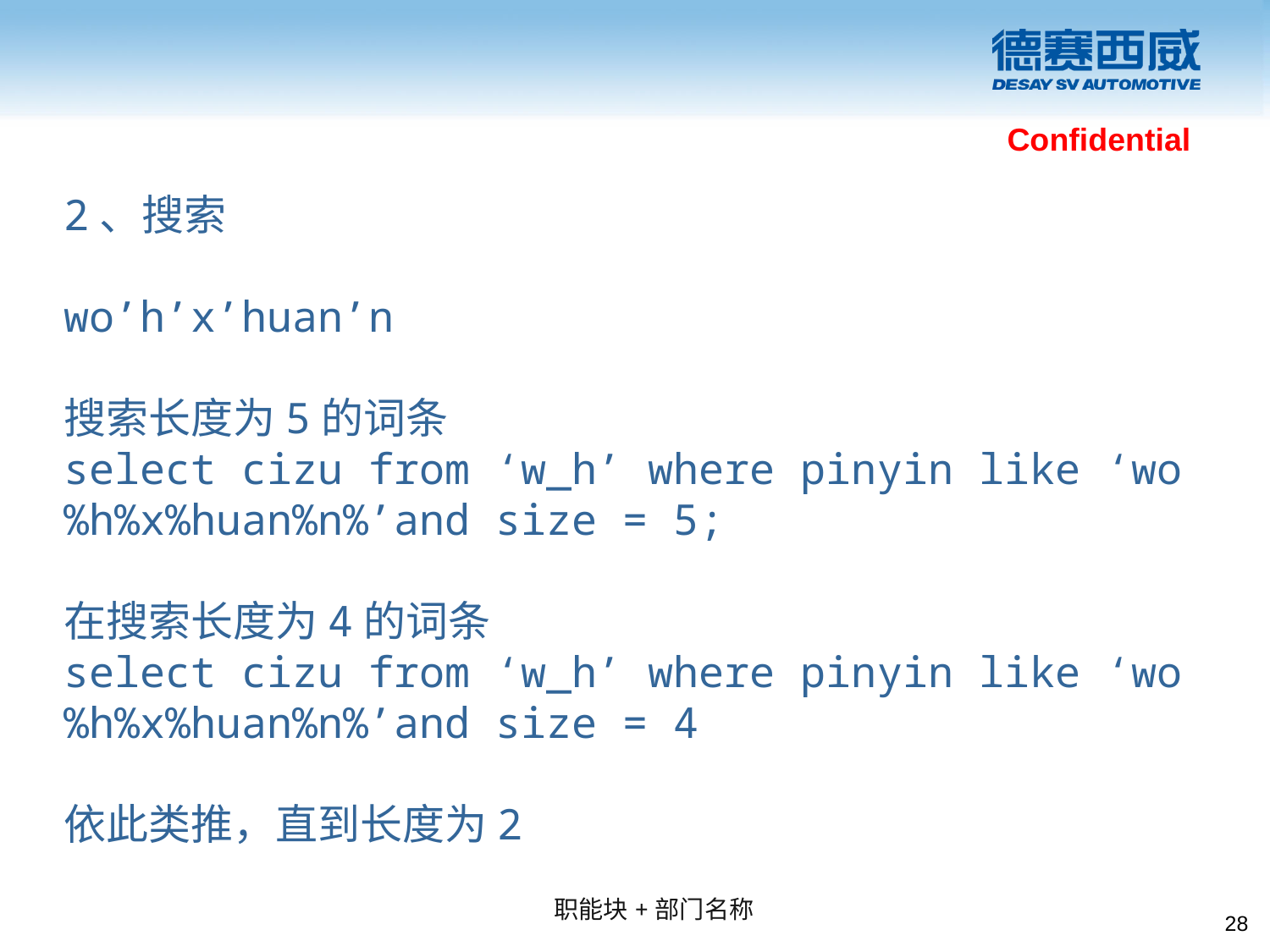

#
2、搜索

wo’h’x’huan’n

搜索长度为5的词条
select cizu from ‘w_h’ where pinyin like ‘wo%h%x%huan%n%’and size = 5;

在搜索长度为4的词条
select cizu from ‘w_h’ where pinyin like ‘wo%h%x%huan%n%’and size = 4

依此类推，直到长度为2
28